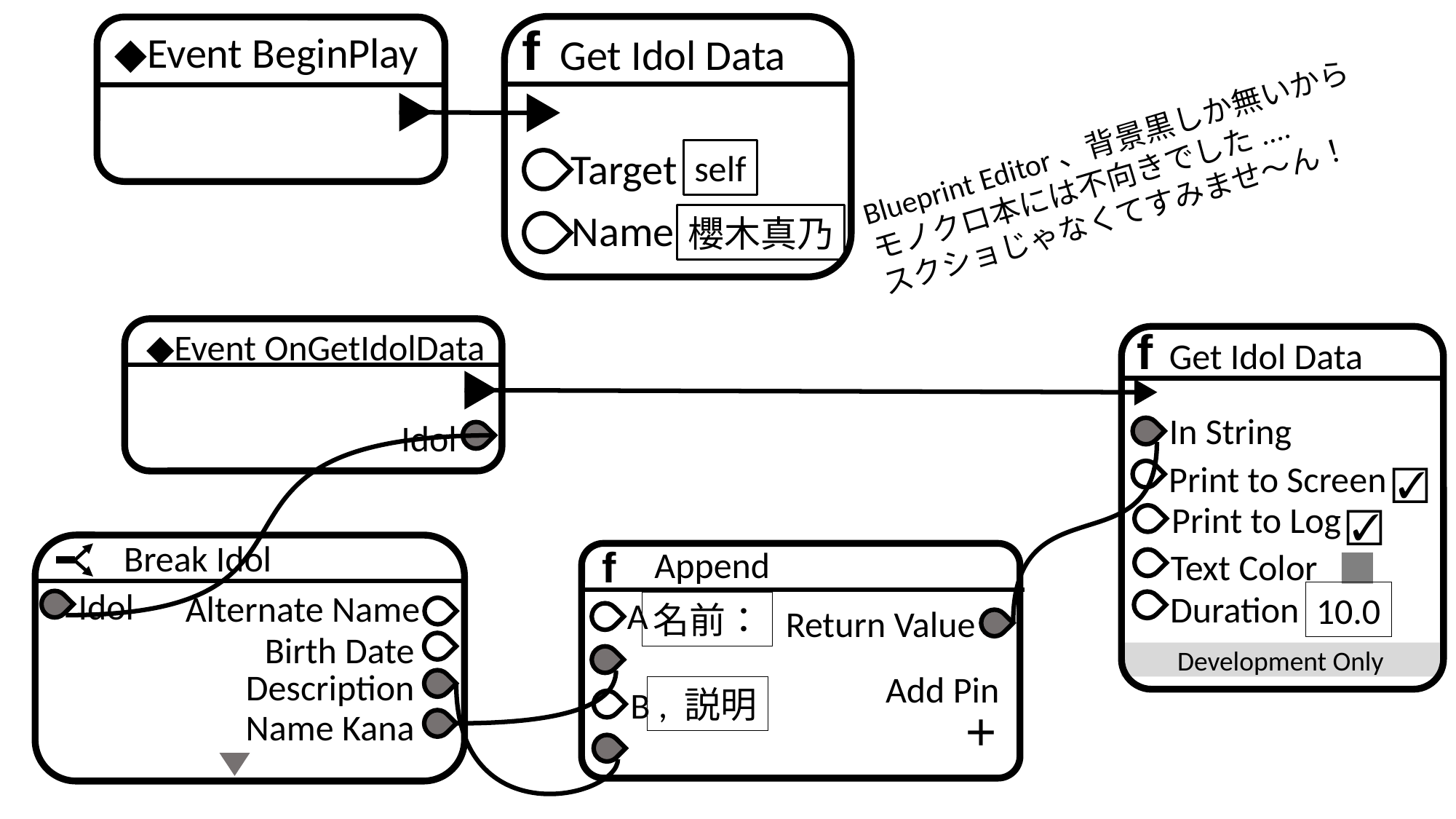

f  Get Idol Data

Target
self

Name
櫻木真乃

◆Event BeginPlay

Blueprint Editor、背景黒しか無いから
モノクロ本には不向きでした....
スクショじゃなくてすみませ～ん！
f  Get Idol Data

In String

Print to Screen
☑

Print to Log
☑

Text Color

Duration
10.0

Development Only
◆Event OnGetIdolData

Idol

Break Idol

f
Append

Idol
Alternate Name
A

名前：
Return Value

Birth Date

Description
Add Pin ＋

B
, 説明

Name Kana